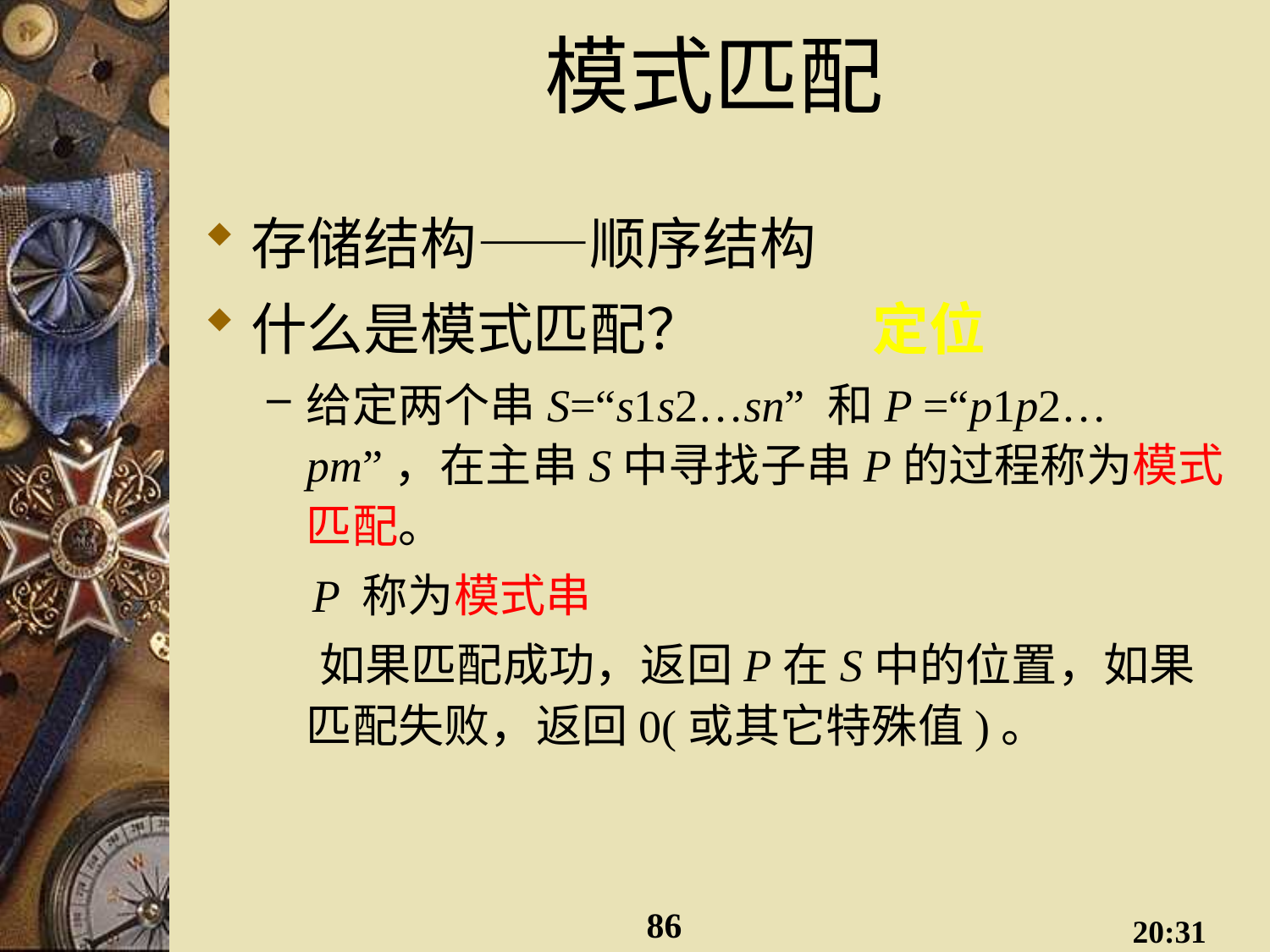

# 模式匹配
存储结构——顺序结构
什么是模式匹配？子串的定位操作
给定两个串S=“s1s2…sn” 和P =“p1p2…pm”，在主串S中寻找子串P的过程称为模式匹配。
    P 称为模式串
    如果匹配成功，返回P在S中的位置，如果匹配失败，返回0(或其它特殊值)。